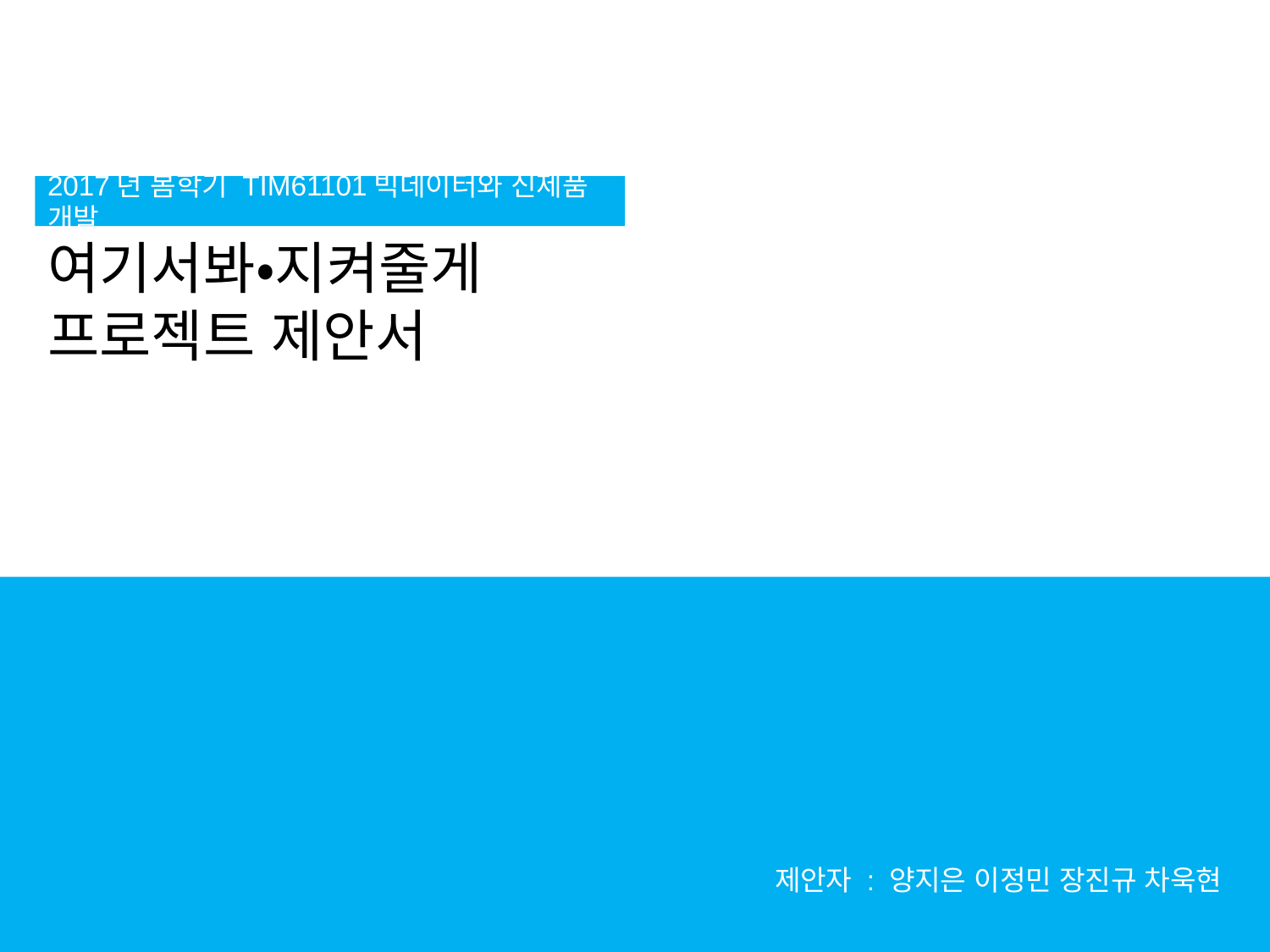

2017년 봄학기 TIM61101빅데이터와 신제품 개발
여기서봐•지켜줄게
프로젝트 제안서

제안자 : 양지은 이정민 장진규 차욱현